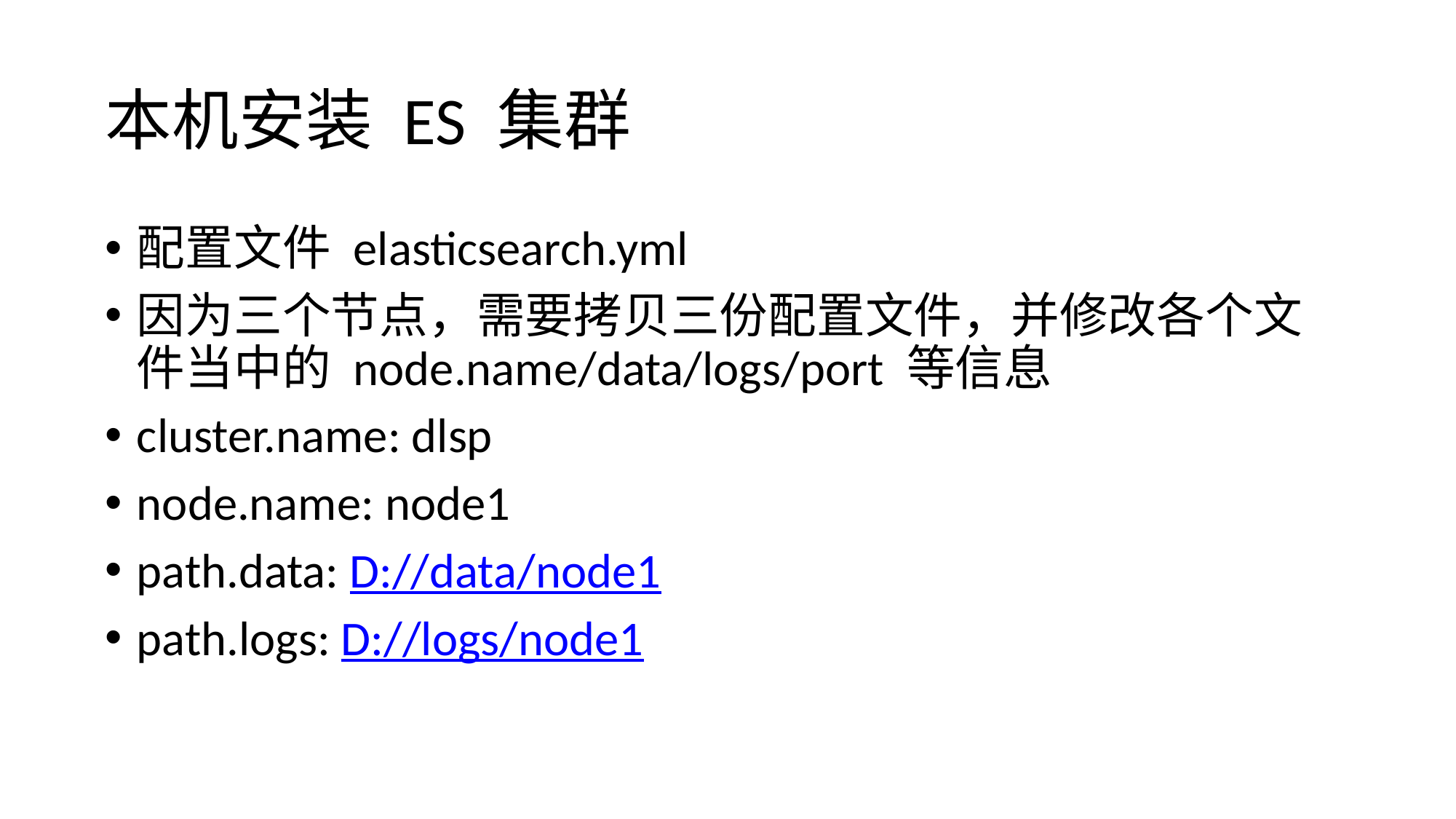

# 本机安装 ES 集群
配置文件 elasticsearch.yml
因为三个节点，需要拷贝三份配置文件，并修改各个文件当中的 node.name/data/logs/port 等信息
cluster.name: dlsp
node.name: node1
path.data: D://data/node1
path.logs: D://logs/node1